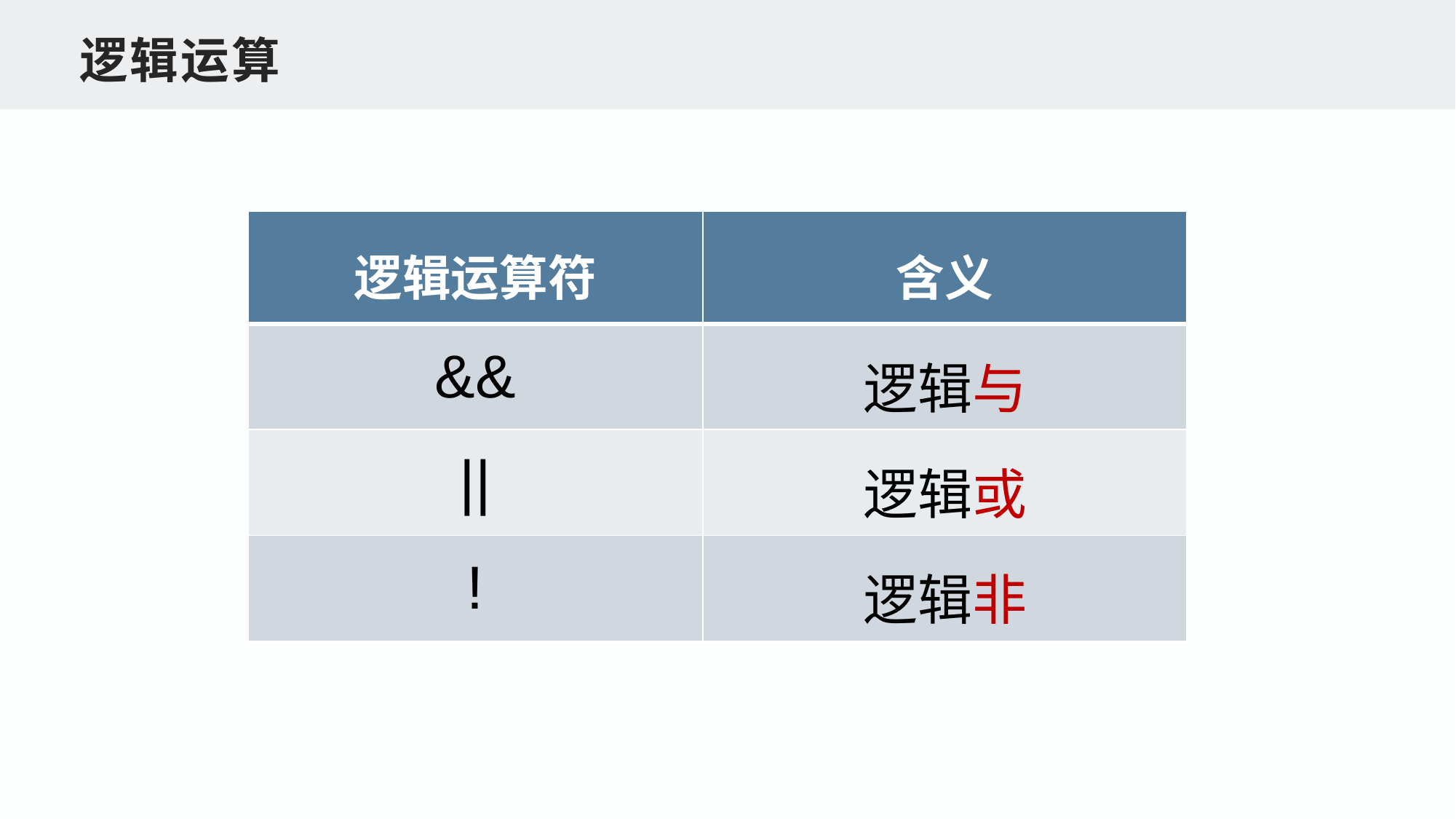

逻辑运算
| 逻辑运算符 | 含义 |
| --- | --- |
| && | 逻辑与 |
| || | 逻辑或 |
| ! | 逻辑非 |